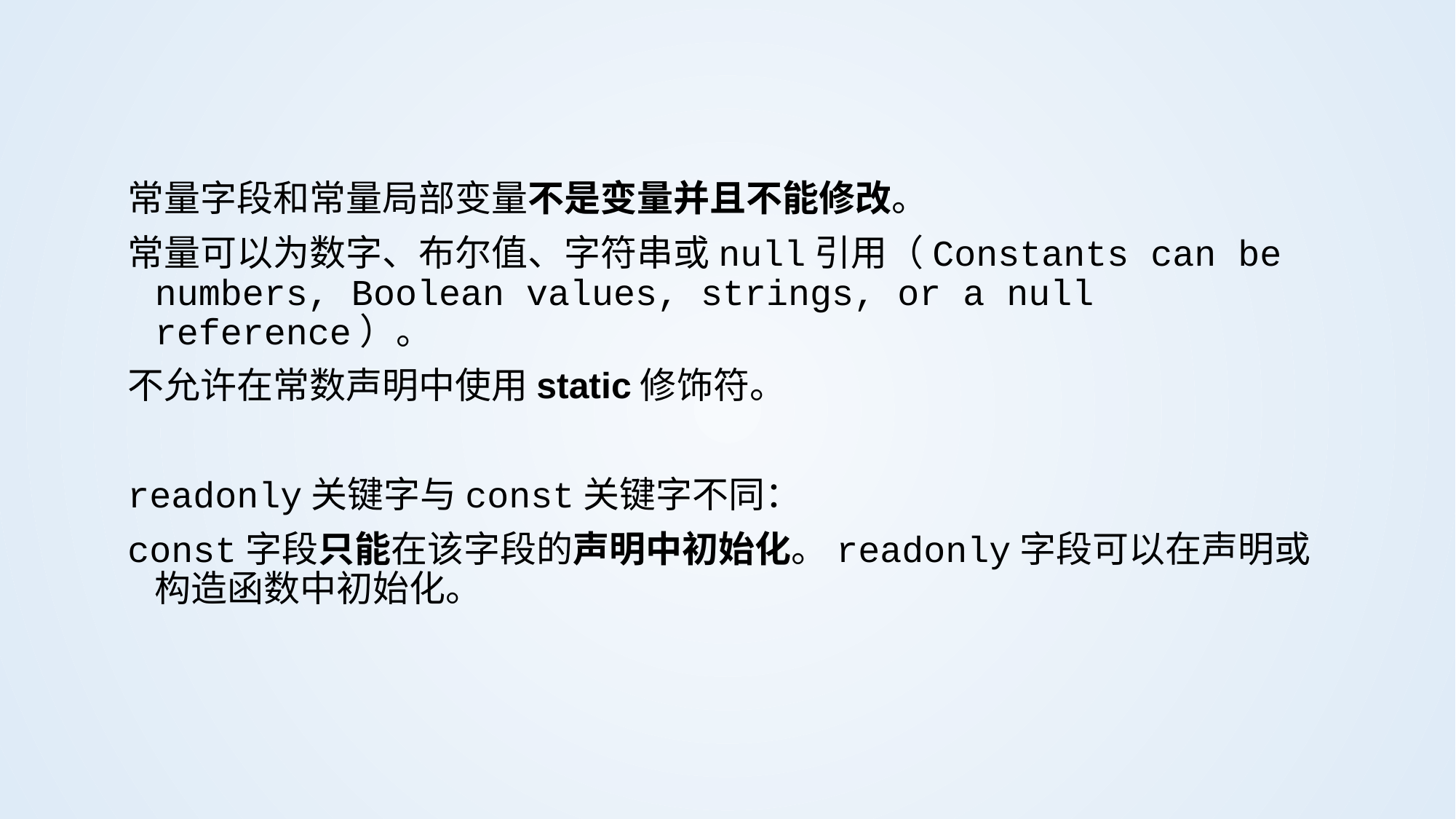

#
常量字段和常量局部变量不是变量并且不能修改。
常量可以为数字、布尔值、字符串或null引用（Constants can be numbers, Boolean values, strings, or a null reference）。
不允许在常数声明中使用static修饰符。

readonly关键字与const关键字不同：
const字段只能在该字段的声明中初始化。readonly字段可以在声明或构造函数中初始化。